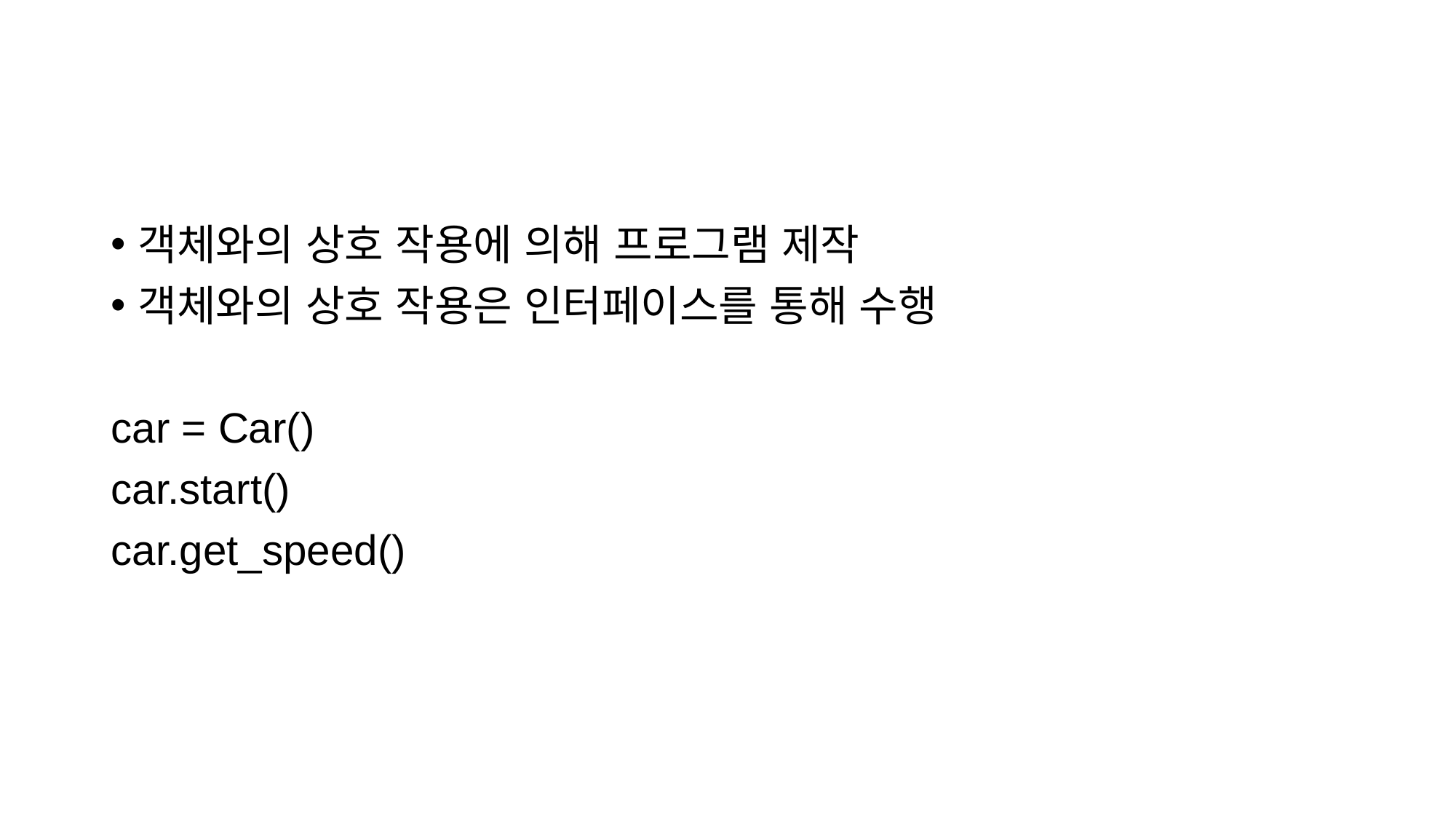

#
객체와의 상호 작용에 의해 프로그램 제작
객체와의 상호 작용은 인터페이스를 통해 수행

car = Car()
car.start()
car.get_speed()